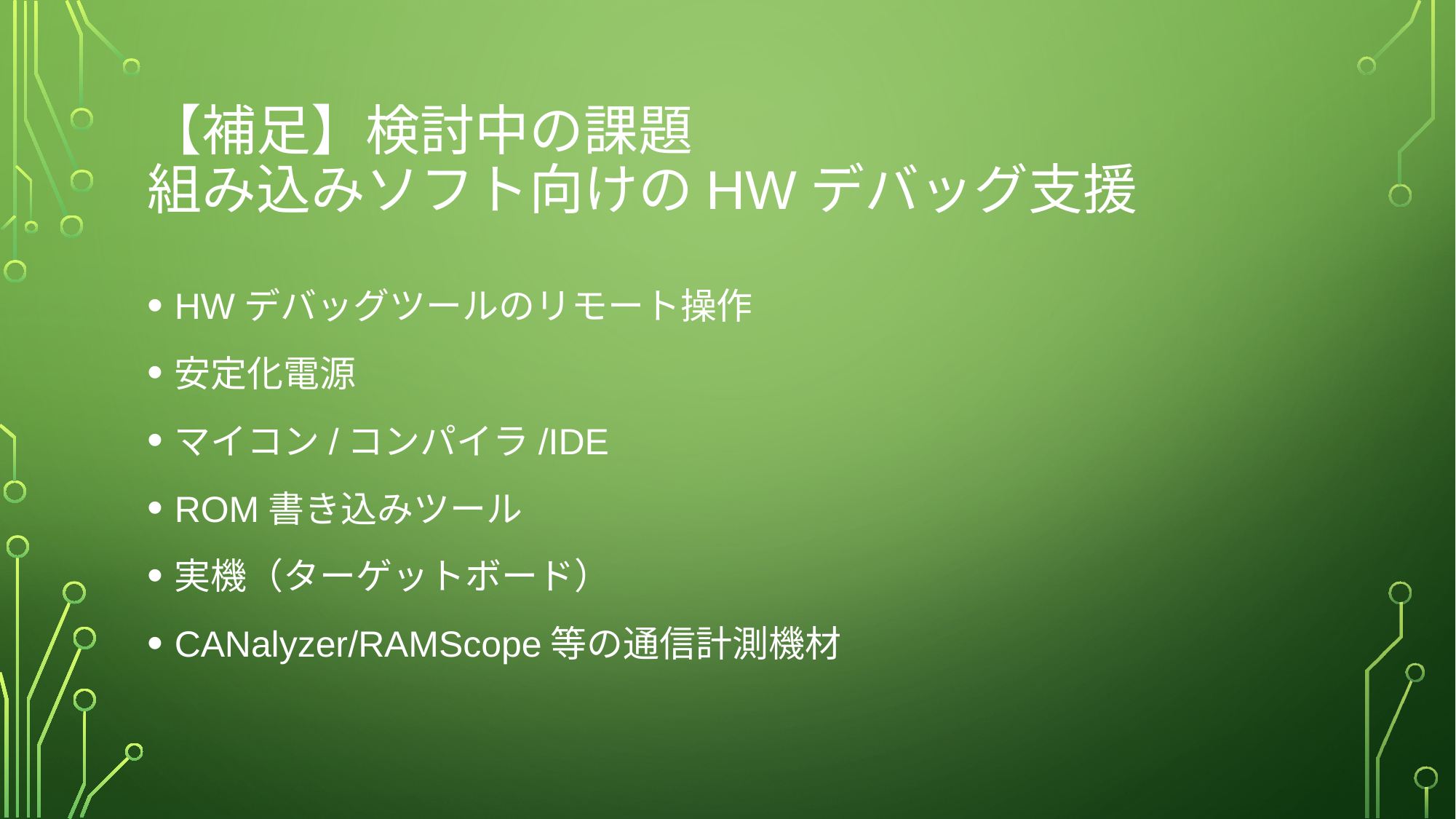

# 【補足】検討中の課題 組み込みソフト向けのHWデバッグ支援
HWデバッグツールのリモート操作
安定化電源
マイコン/コンパイラ/IDE
ROM書き込みツール
実機（ターゲットボード）
CANalyzer/RAMScope等の通信計測機材